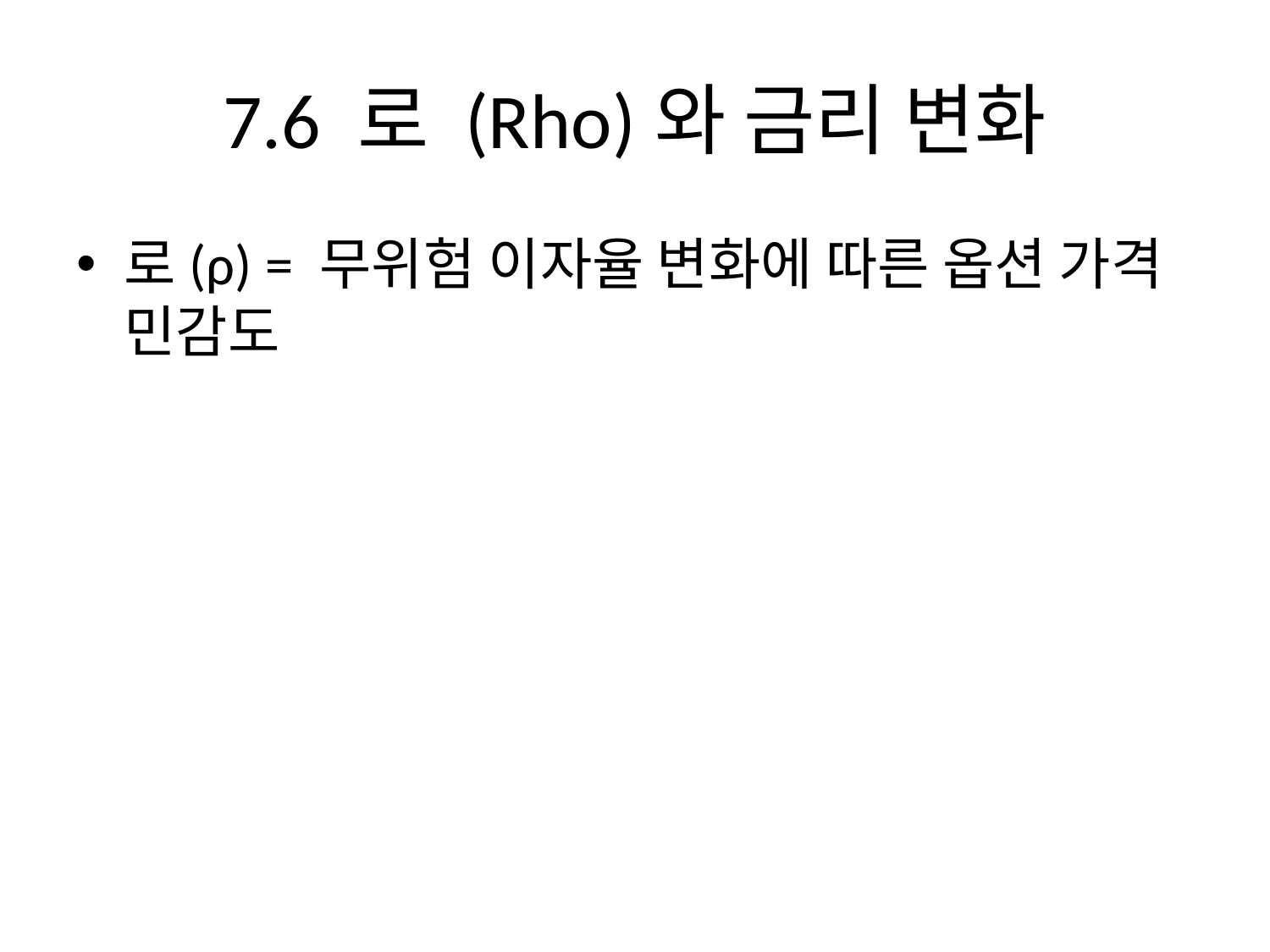

# 7.6 로 (Rho)와 금리 변화
로(ρ) = 무위험 이자율 변화에 따른 옵션 가격 민감도